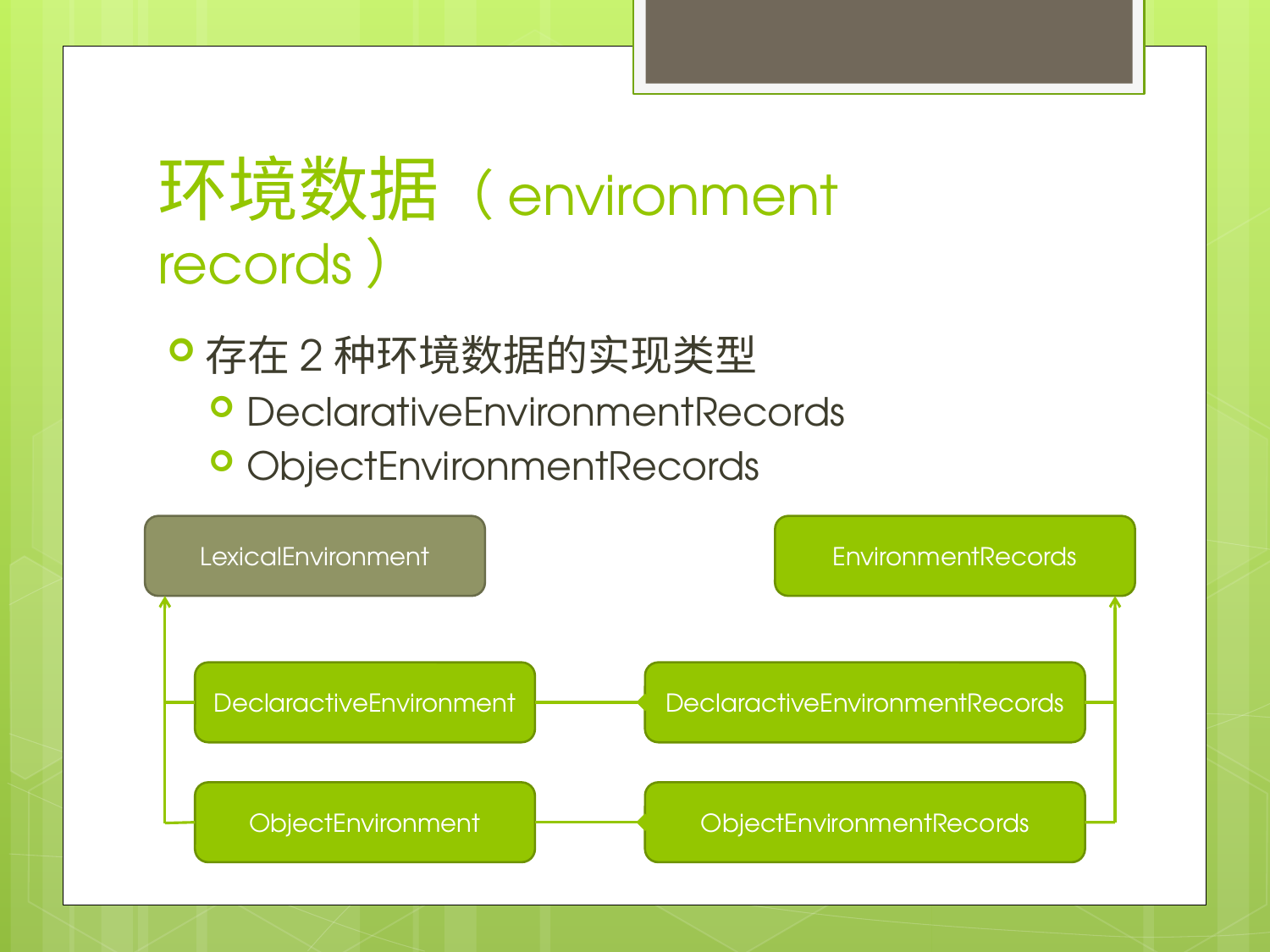

# 环境数据（environment records）
存在2种环境数据的实现类型
DeclarativeEnvironmentRecords
ObjectEnvironmentRecords
LexicalEnvironment
EnvironmentRecords
DeclaractiveEnvironment
DeclaractiveEnvironmentRecords
ObjectEnvironment
ObjectEnvironmentRecords